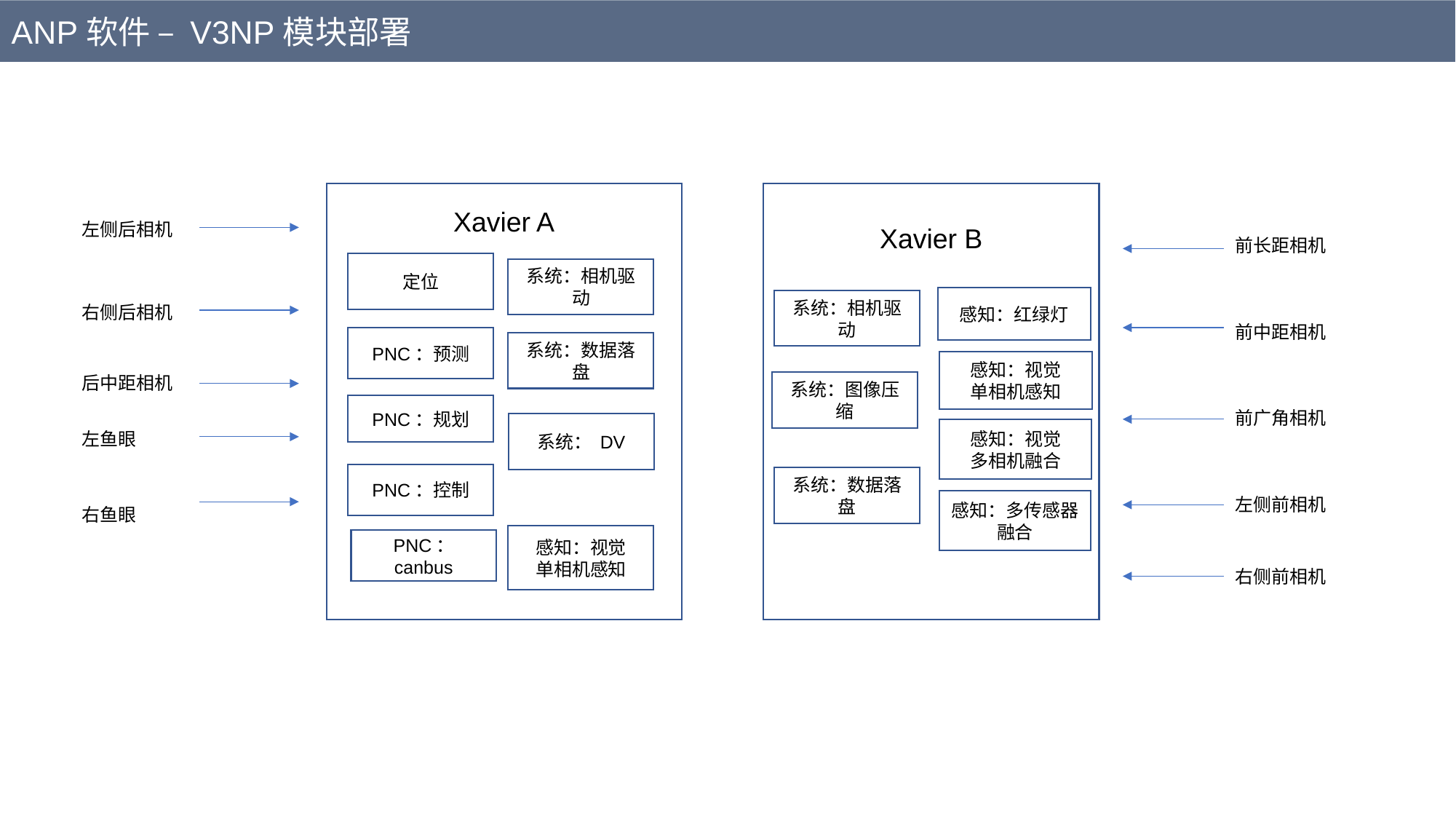

ANP软件 – V3NP模块部署

Xavier A

Xavier B

左侧后相机
前长距相机
定位
系统：相机驱动
感知：红绿灯
系统：相机驱动
右侧后相机
前中距相机
PNC：预测
系统：数据落盘
感知：视觉
单相机感知
后中距相机
系统：图像压缩
PNC：规划
前广角相机
系统： DV
感知：视觉
多相机融合
左鱼眼
PNC：控制
系统：数据落盘
左侧前相机
感知：多传感器
融合
右鱼眼
感知：视觉
单相机感知
PNC： canbus
右侧前相机